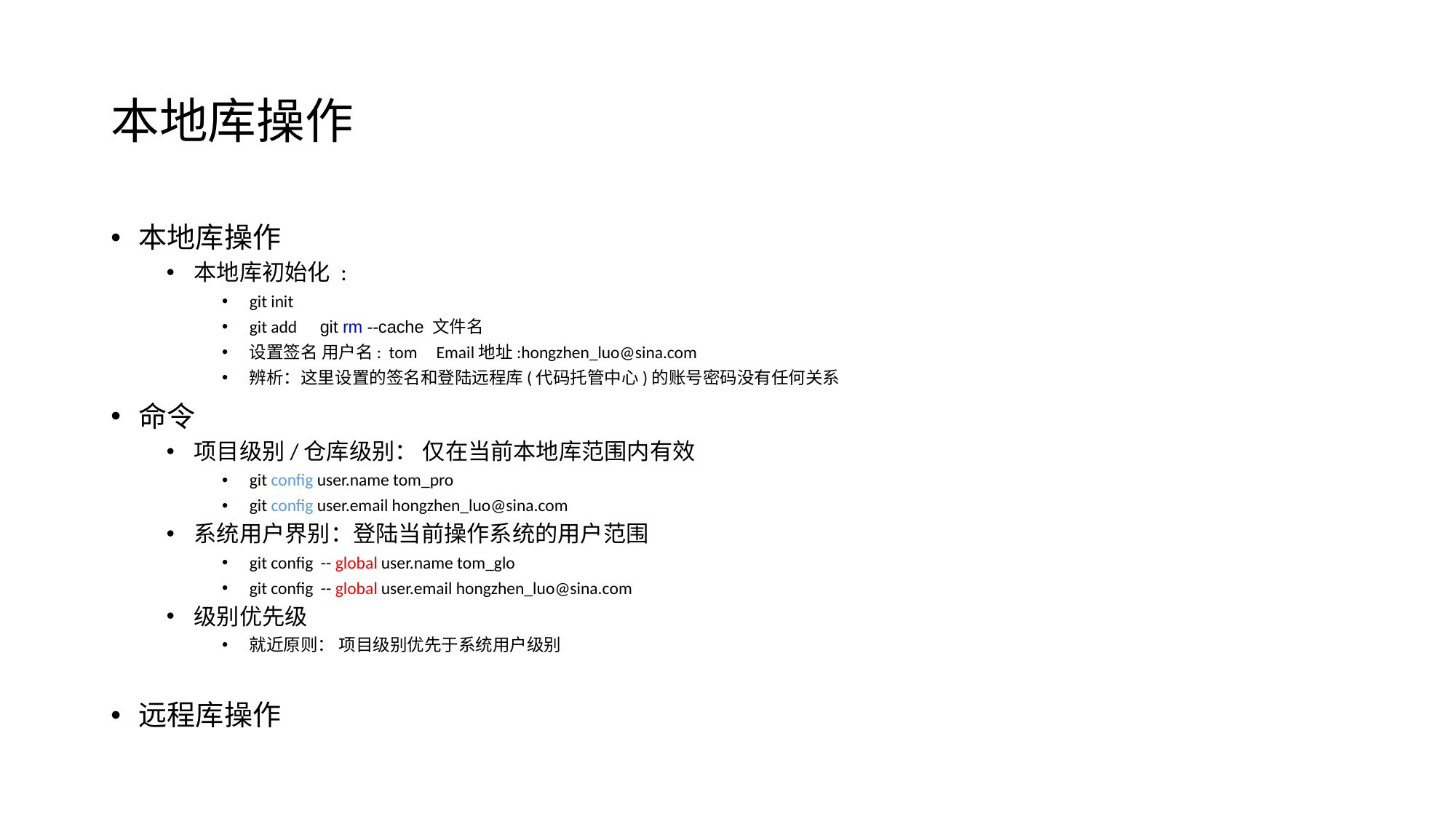

# 本地库操作
本地库操作
本地库初始化 :
git init
git add      git rm --cache 文件名
设置签名 用户名:  tom     Email地址:hongzhen_luo@sina.com
辨析：这里设置的签名和登陆远程库(代码托管中心)的账号密码没有任何关系
命令
项目级别/仓库级别： 仅在当前本地库范围内有效
git config user.name tom_pro
git config user.email hongzhen_luo@sina.com
系统用户界别：登陆当前操作系统的用户范围
git config  -- global user.name tom_glo
git config  -- global user.email hongzhen_luo@sina.com
级别优先级
就近原则： 项目级别优先于系统用户级别

远程库操作